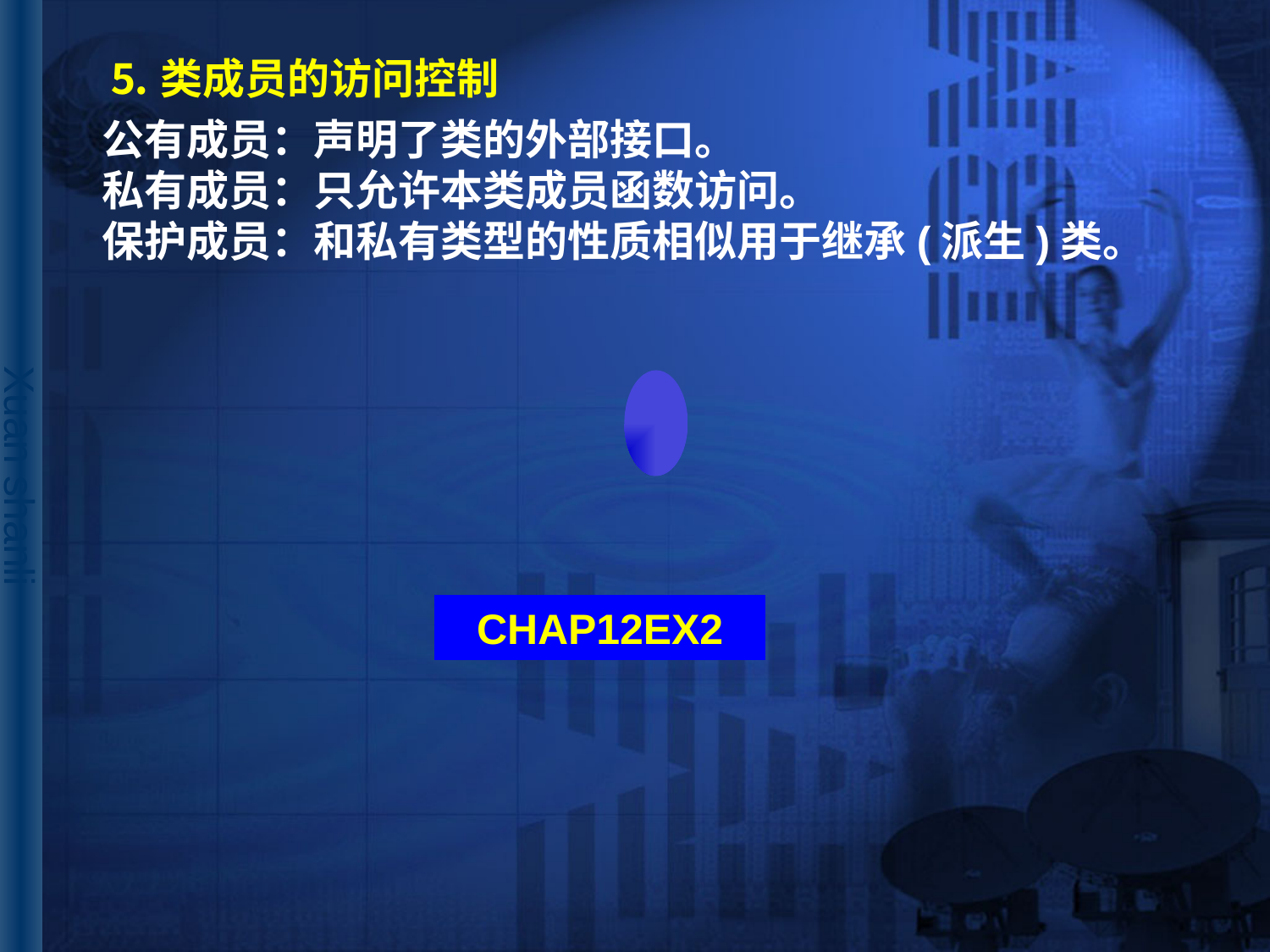

# ⒌类成员的访问控制
公有成员：声明了类的外部接口。
私有成员：只允许本类成员函数访问。
保护成员：和私有类型的性质相似用于继承(派生)类。
CHAP12EX2